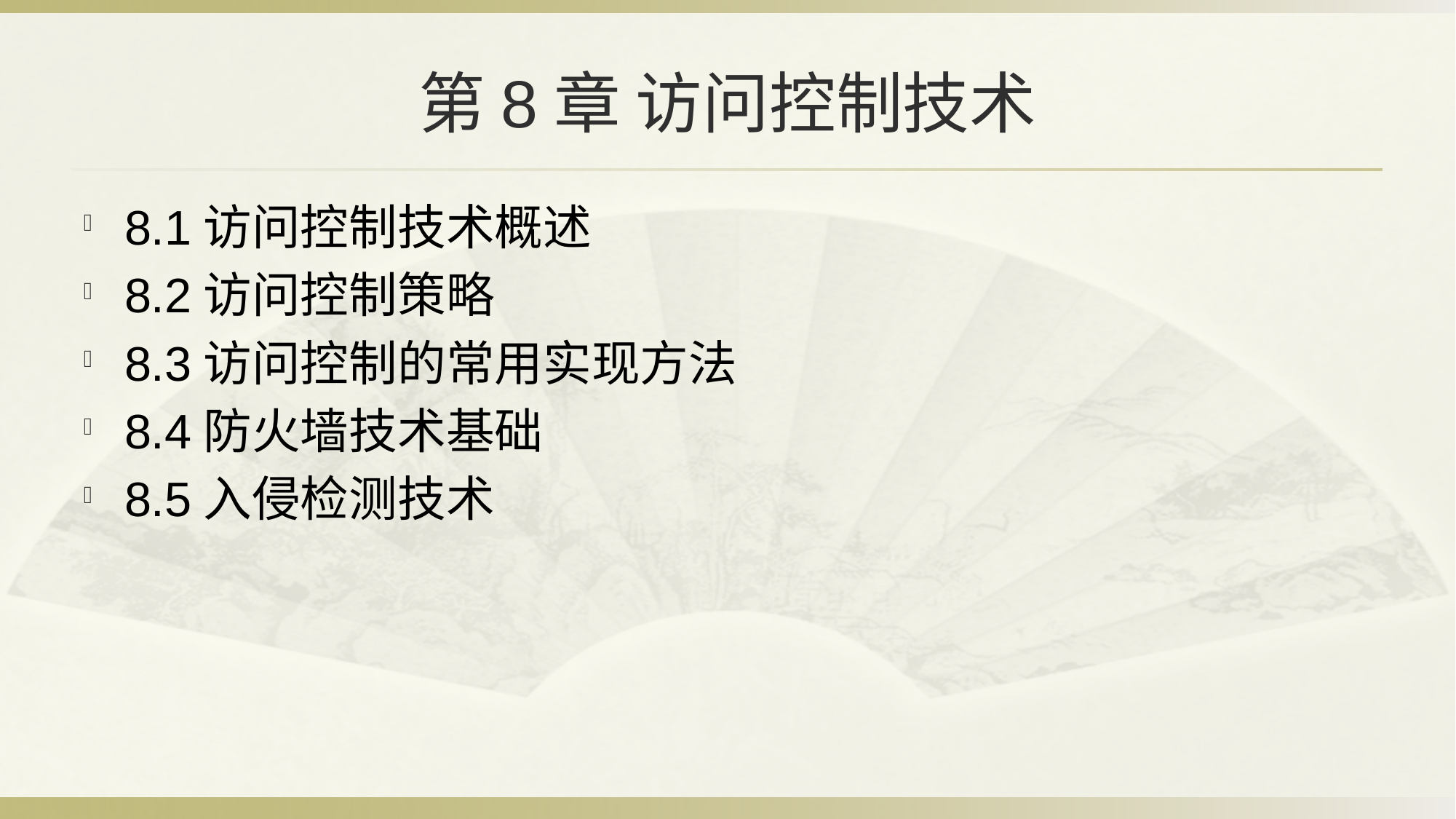

# 第8章 访问控制技术
8.1访问控制技术概述
8.2访问控制策略
8.3访问控制的常用实现方法
8.4防火墙技术基础
8.5入侵检测技术